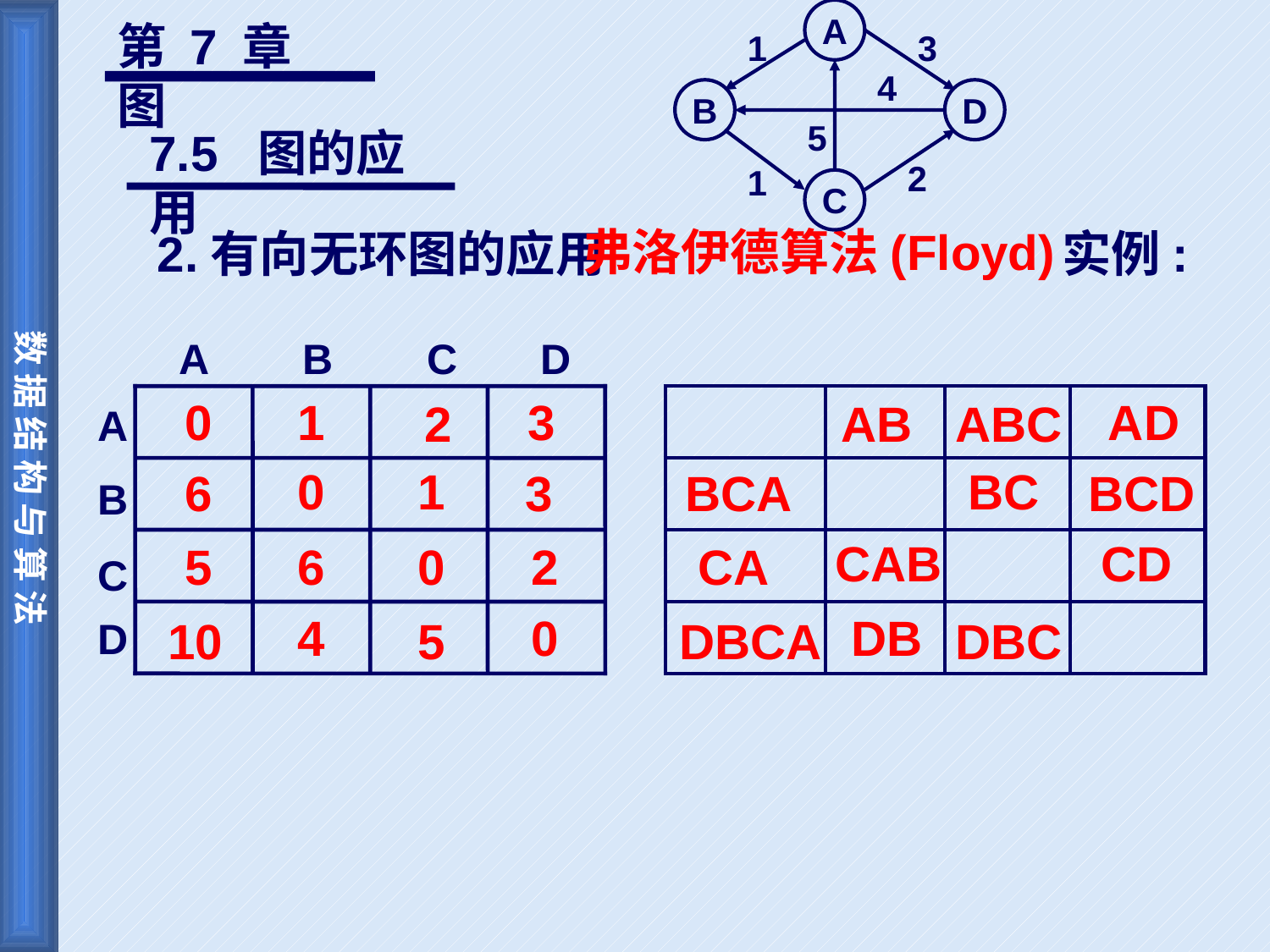

A
1
3

4
B
D

5

2
1
C
第 7 章  图

7.5  图的应用

弗洛伊德算法(Floyd)
2.有向无环图的应用
实例:
 A        B        C       D
A

B

C
D

0
1
3
AD
2
|  |  |  |  |
| --- | --- | --- | --- |
|  |  |  |  |
|  |  |  |  |
|  |  |  |  |
AB
ABC
0
1
BC
6
3
BCA
BCD
CAB
CD
5
6
0
2
CA
4
0
DB
10
5
DBCA
DBC
38